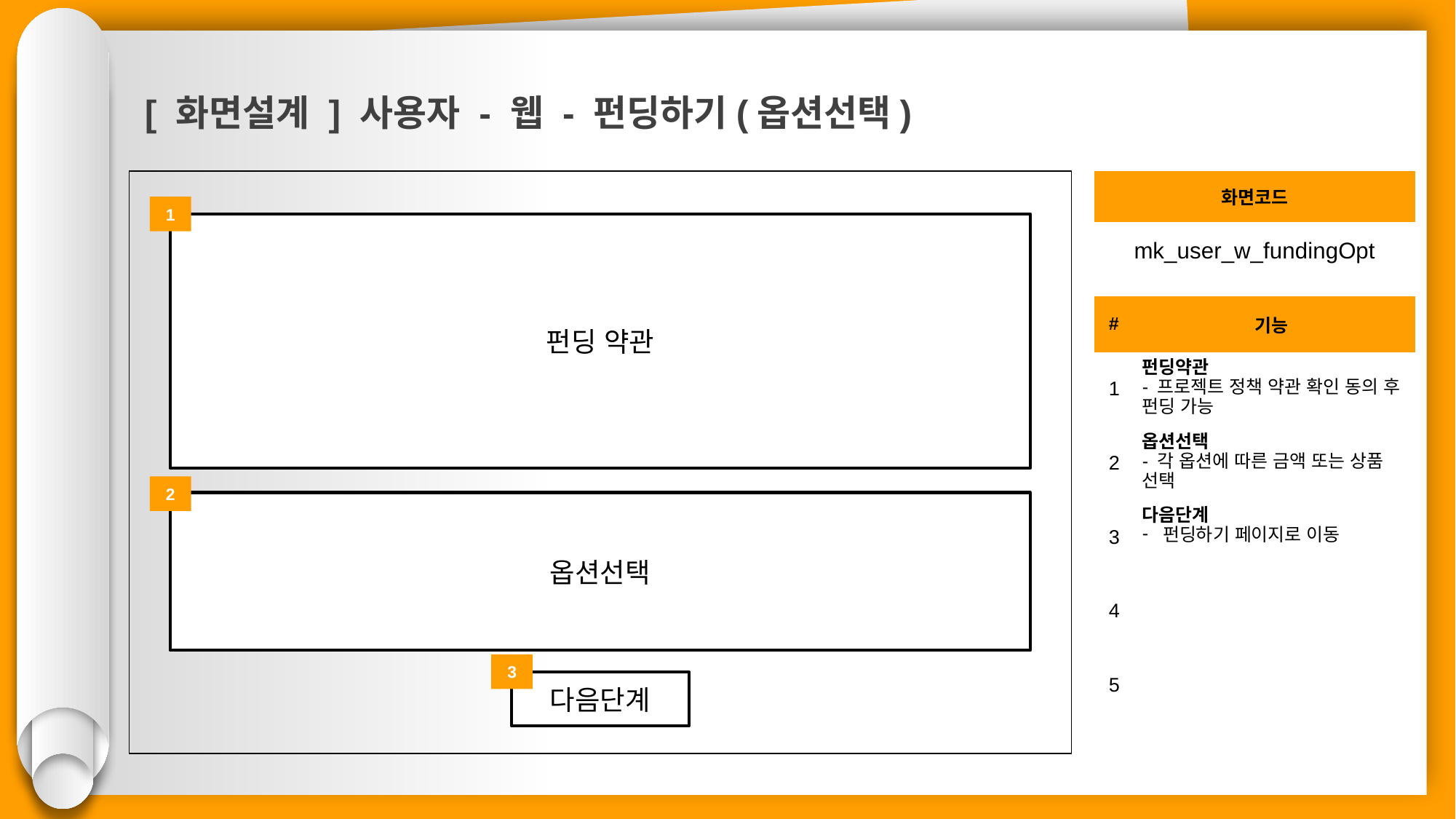

[ 화면설계 ] 사용자 - 웹 - 펀딩하기(옵션선택)

| 화면코드 |
| --- |
| mk\_user\_w\_fundingOpt |
1
펀딩 약관
| # | 기능 |
| --- | --- |
| 1 | 펀딩약관 - 프로젝트 정책 약관 확인 동의 후 펀딩 가능 |
| 2 | 옵션선택 - 각 옵션에 따른 금액 또는 상품 선택 |
| 3 | 다음단계 펀딩하기 페이지로 이동 |
| 4 |  |
| 5 |  |
2
옵션선택
3
다음단계